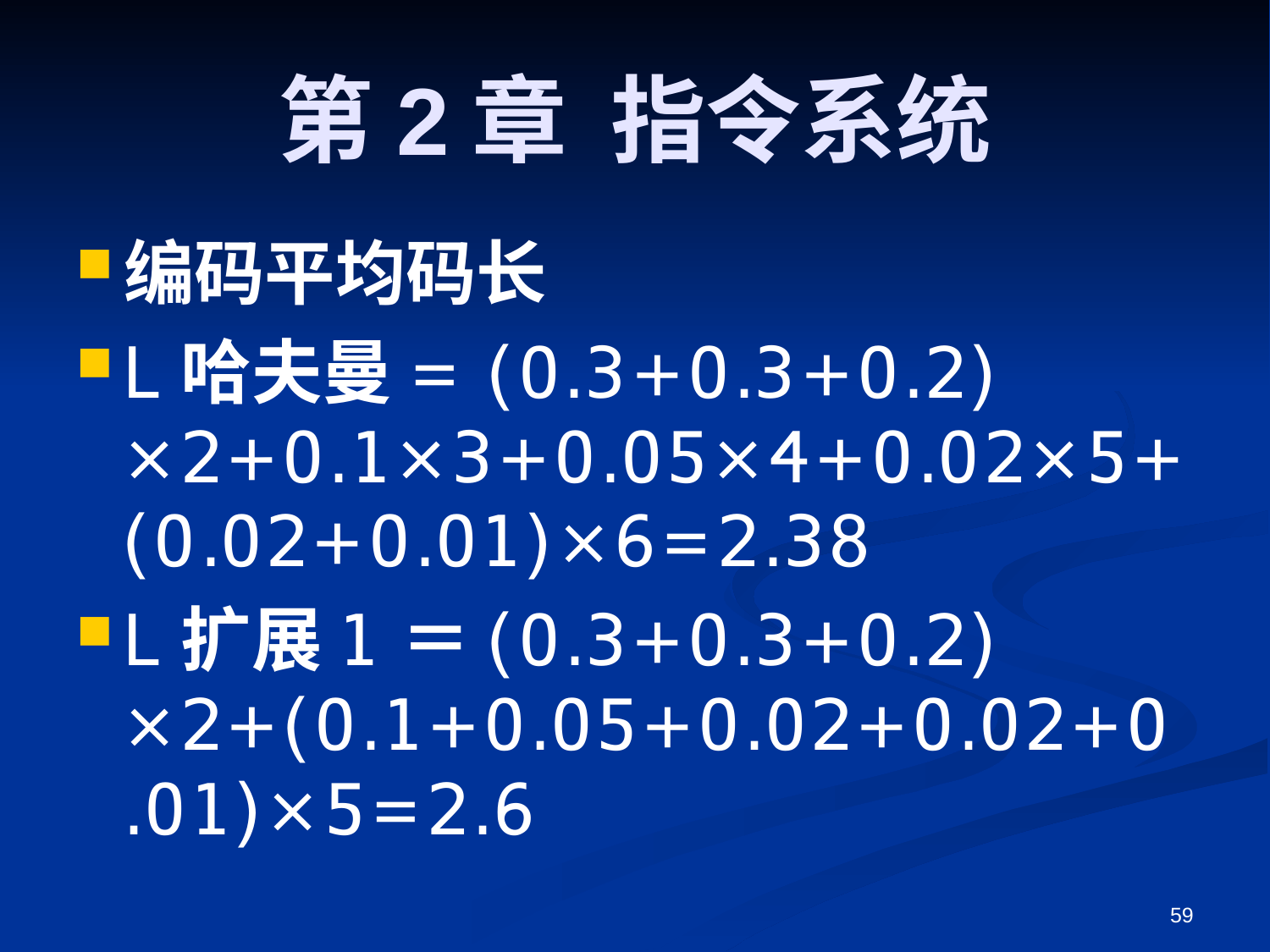

# 第2章  指令系统
编码平均码长
L哈夫曼= (0.3+0.3+0.2) ×2+0.1×3+0.05×4+0.02×5+(0.02+0.01)×6=2.38
L扩展1＝(0.3+0.3+0.2) ×2+(0.1+0.05+0.02+0.02+0.01)×5=2.6
59